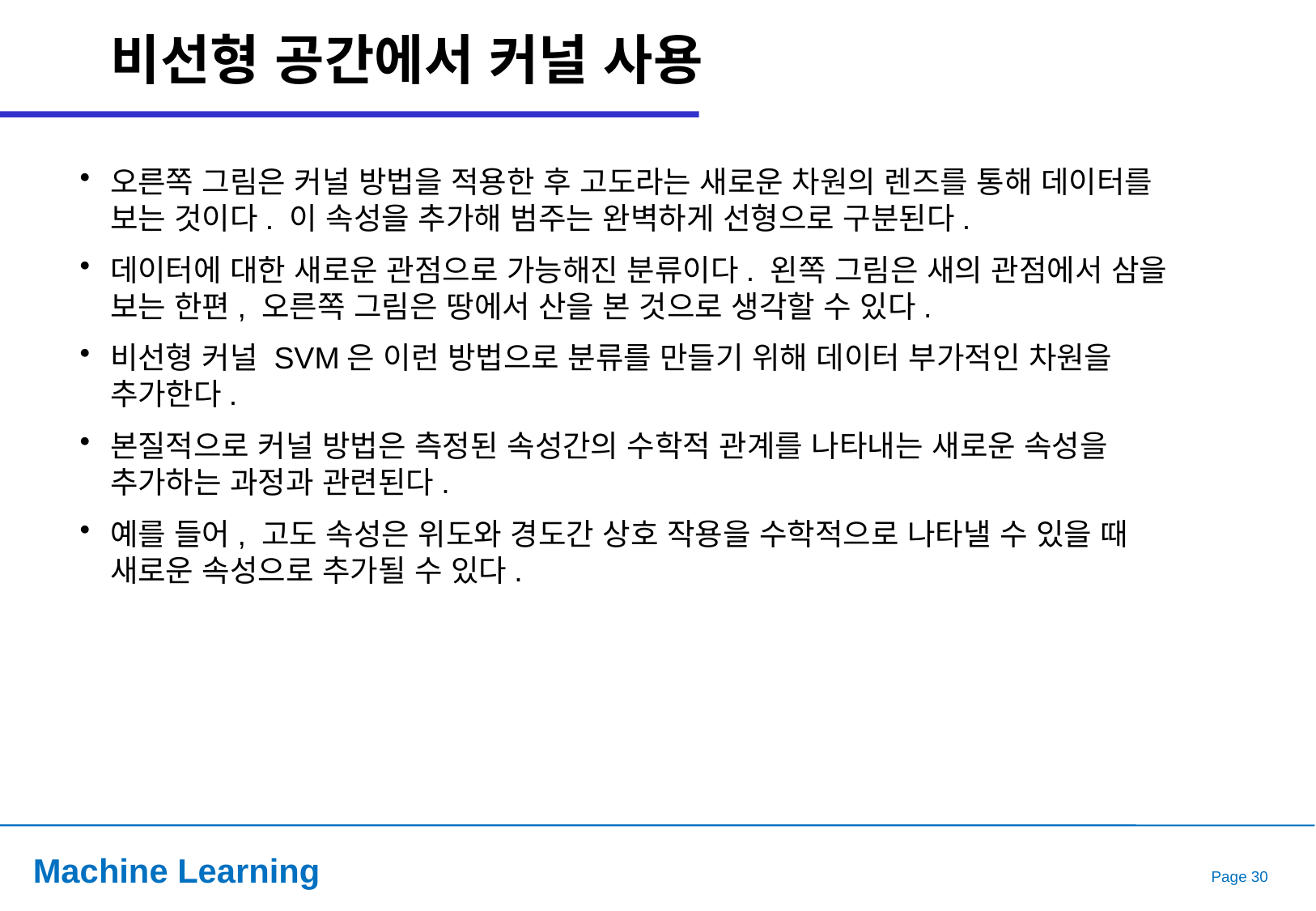

# 비선형 공간에서 커널 사용
오른쪽 그림은 커널 방법을 적용한 후 고도라는 새로운 차원의 렌즈를 통해 데이터를 보는 것이다. 이 속성을 추가해 범주는 완벽하게 선형으로 구분된다.
데이터에 대한 새로운 관점으로 가능해진 분류이다. 왼쪽 그림은 새의 관점에서 삼을 보는 한편, 오른쪽 그림은 땅에서 산을 본 것으로 생각할 수 있다.
비선형 커널 SVM은 이런 방법으로 분류를 만들기 위해 데이터 부가적인 차원을 추가한다.
본질적으로 커널 방법은 측정된 속성간의 수학적 관계를 나타내는 새로운 속성을 추가하는 과정과 관련된다.
예를 들어, 고도 속성은 위도와 경도간 상호 작용을 수학적으로 나타낼 수 있을 때 새로운 속성으로 추가될 수 있다.
Page 30